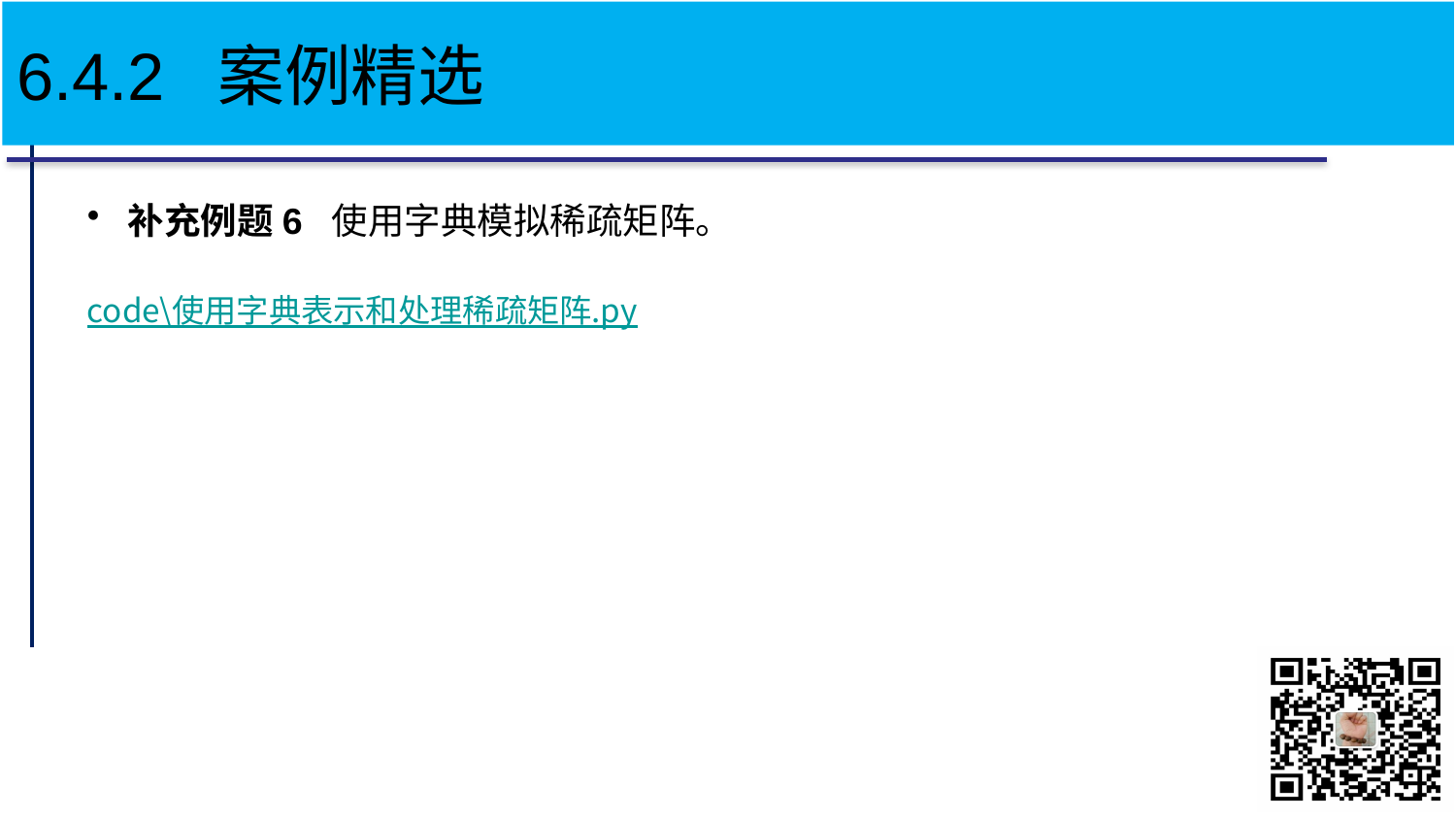

# 6.4.2  案例精选
补充例题6  使用字典模拟稀疏矩阵。

code\使用字典表示和处理稀疏矩阵.py
66